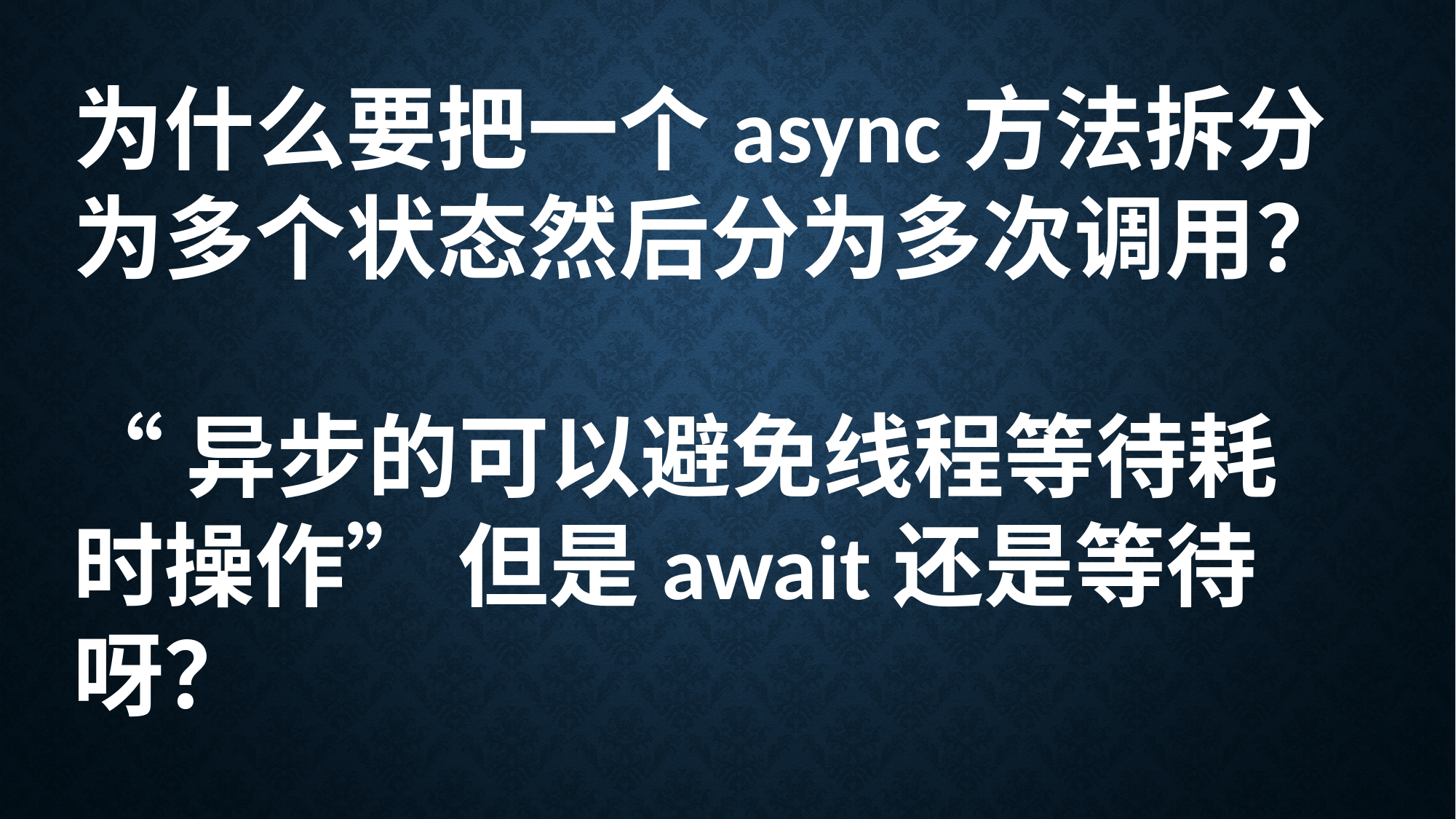

为什么要把一个async方法拆分为多个状态然后分为多次调用？

“异步的可以避免线程等待耗时操作” 但是await还是等待呀？